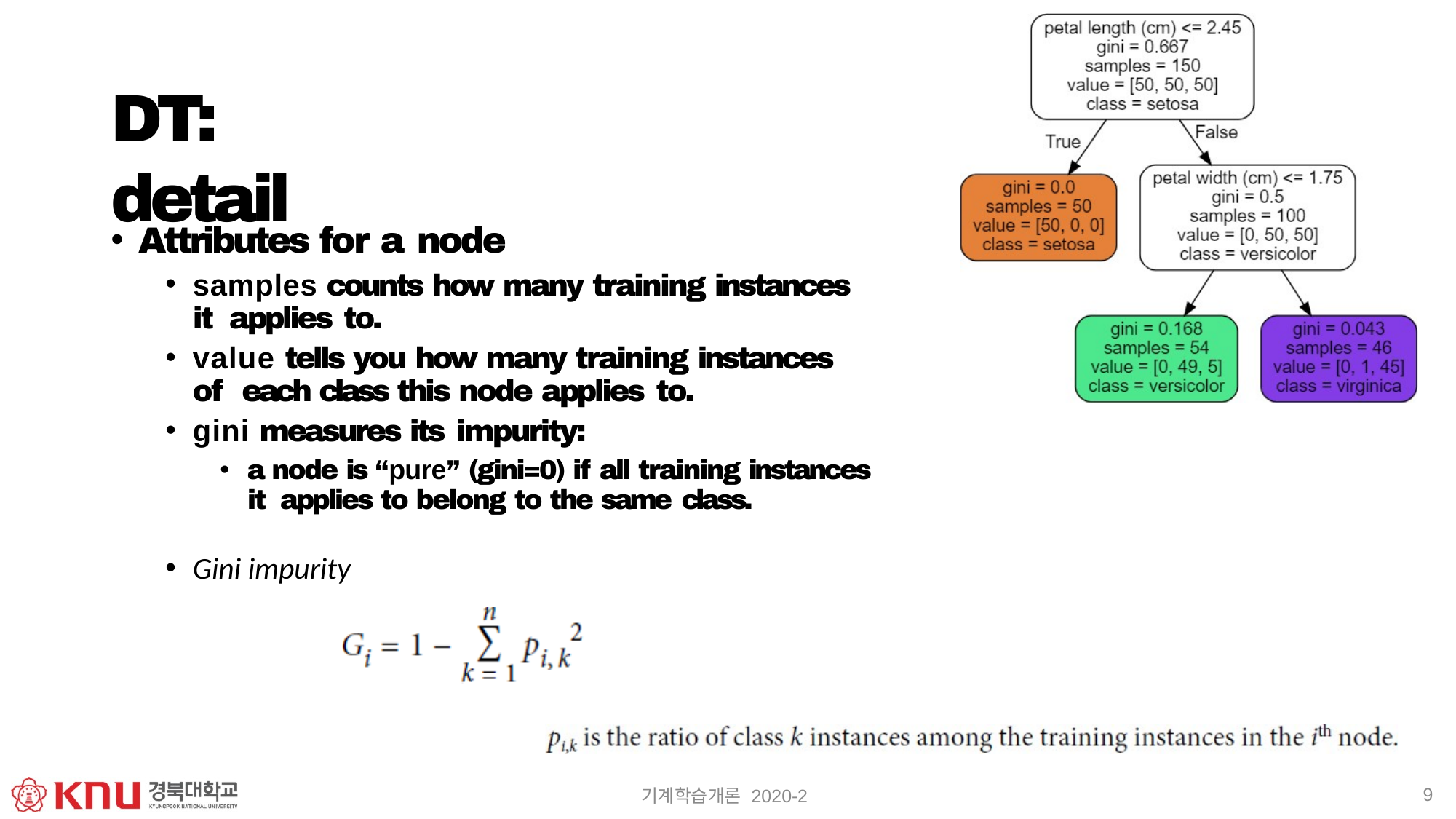

# DT: detail
Attributes for a node
samples counts how many training instances it  applies to.
value tells you how many training instances of  each class this node applies to.
gini measures its impurity:
a node is “pure” (gini=0) if all training instances it  applies to belong to the same class.

Gini impurity

9
기계학습개론 2020-2